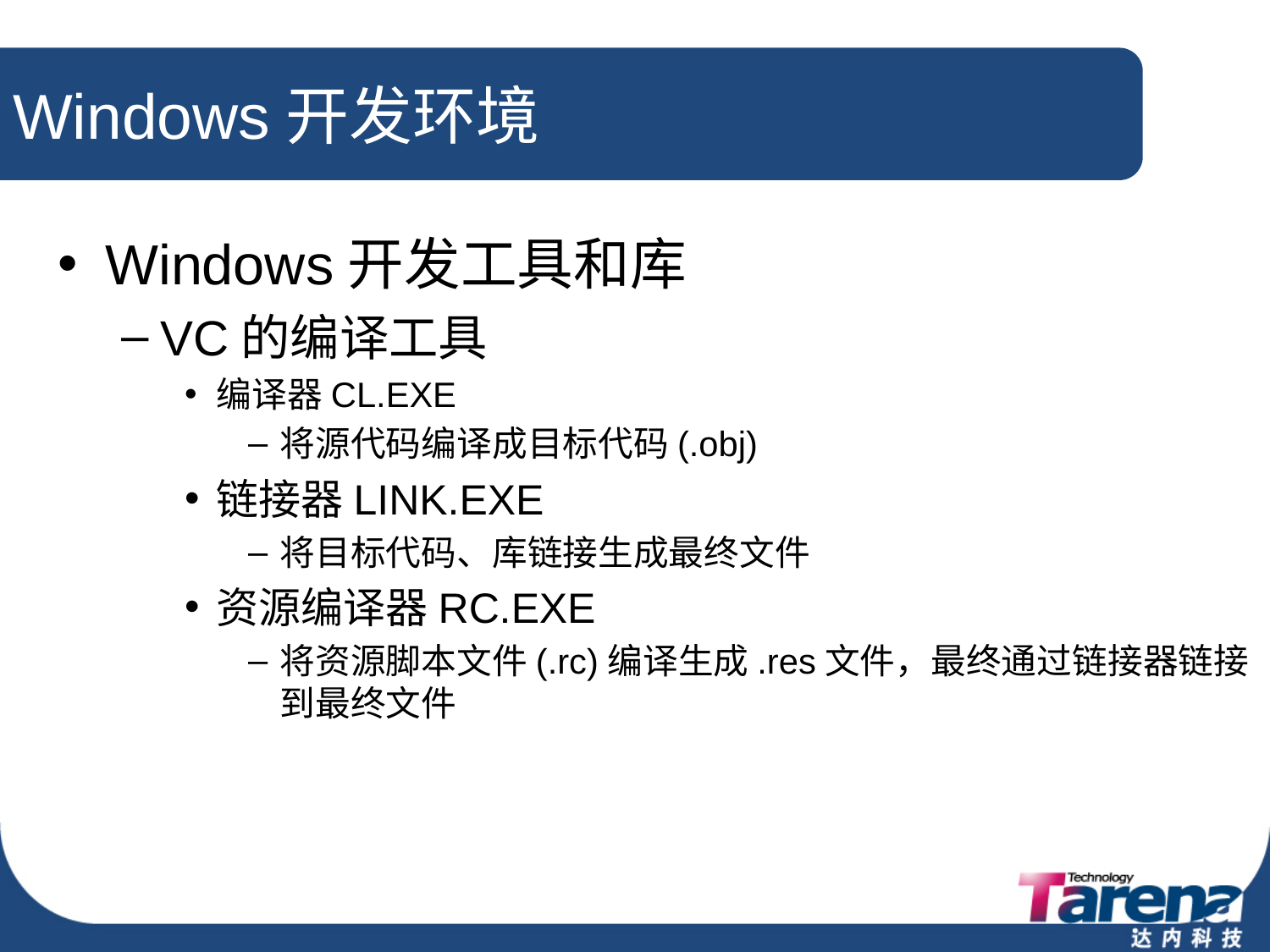

# Windows开发环境
Windows开发工具和库
VC的编译工具
编译器CL.EXE
将源代码编译成目标代码(.obj)
链接器LINK.EXE
将目标代码、库链接生成最终文件
资源编译器RC.EXE
将资源脚本文件(.rc)编译生成.res文件，最终通过链接器链接到最终文件